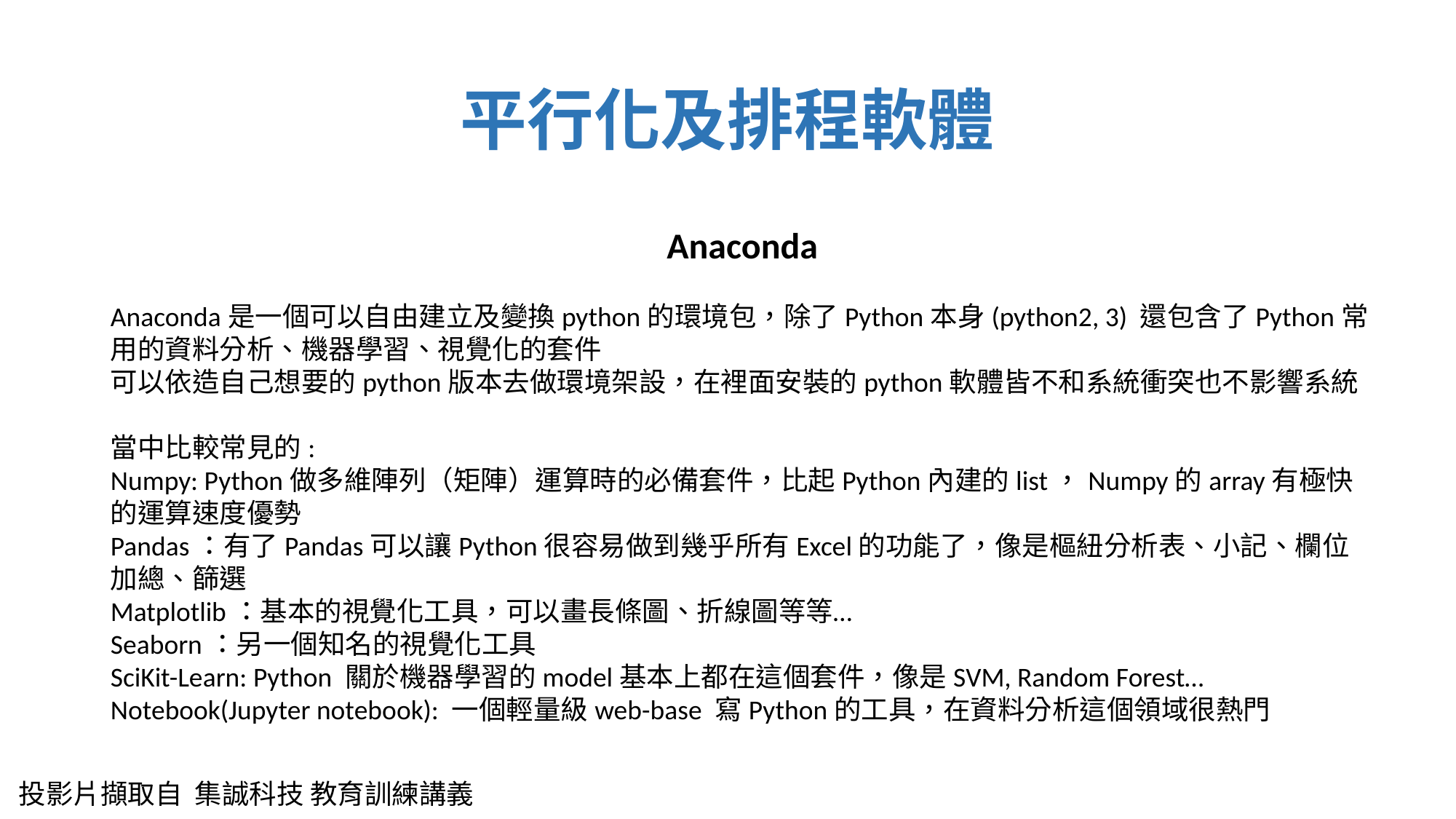

# 平行化及排程軟體

Anaconda

Anaconda是一個可以自由建立及變換python的環境包，除了Python本身(python2, 3) 還包含了Python常用的資料分析、機器學習、視覺化的套件
可以依造自己想要的python版本去做環境架設，在裡面安裝的python軟體皆不和系統衝突也不影響系統
當中比較常見的:
Numpy: Python做多維陣列（矩陣）運算時的必備套件，比起Python內建的list，Numpy的array有極快的運算速度優勢
Pandas：有了Pandas可以讓Python很容易做到幾乎所有Excel的功能了，像是樞紐分析表、小記、欄位加總、篩選
Matplotlib：基本的視覺化工具，可以畫長條圖、折線圖等等…
Seaborn：另一個知名的視覺化工具
SciKit-Learn: Python 關於機器學習的model基本上都在這個套件，像是SVM, Random Forest…
Notebook(Jupyter notebook): 一個輕量級web-base 寫Python的工具，在資料分析這個領域很熱門

投影片擷取自  集誠科技 教育訓練講義